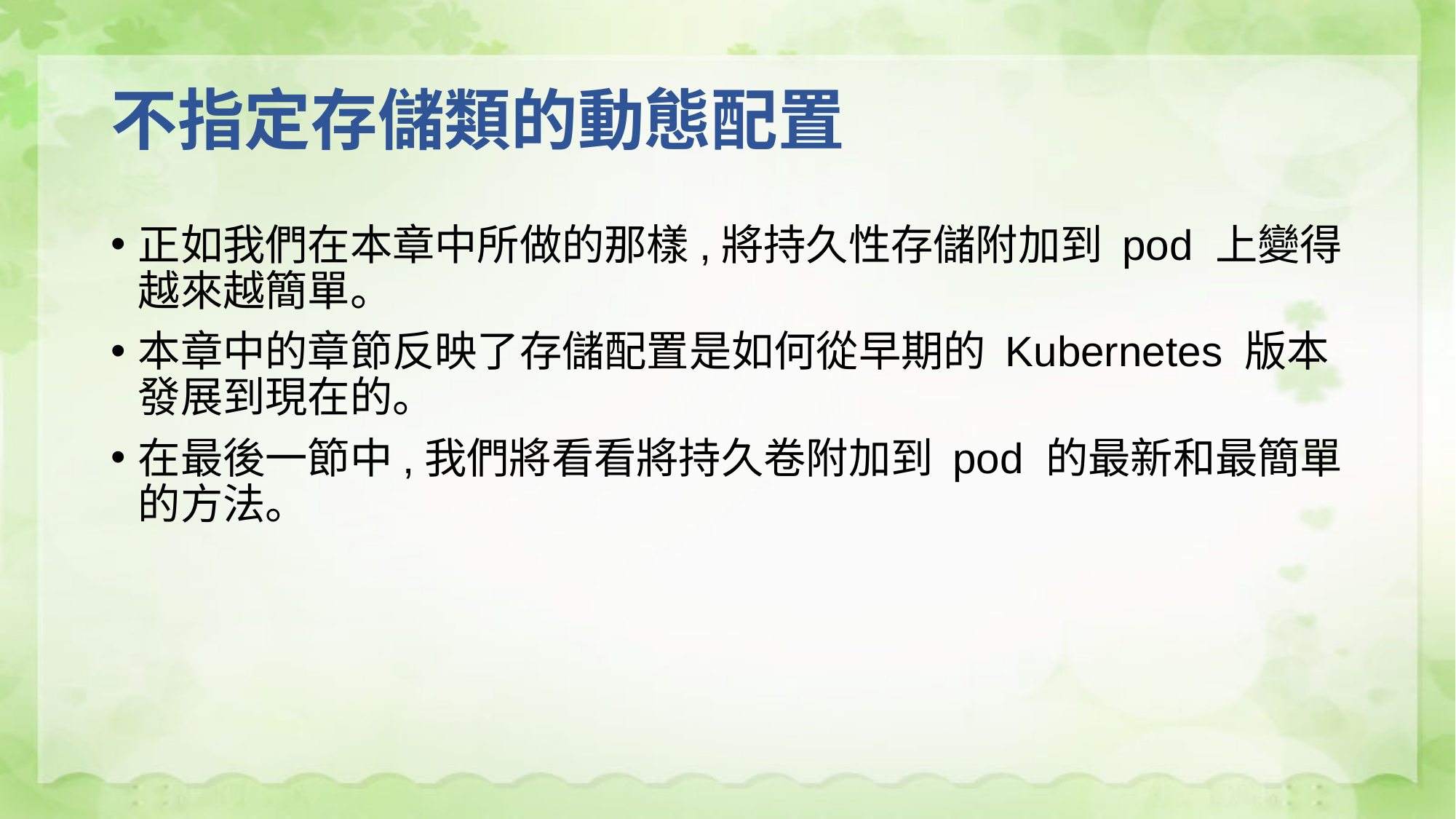

# 不指定存儲類的動態配置
正如我們在本章中所做的那樣,將持久性存儲附加到 pod 上變得越來越簡單。
本章中的章節反映了存儲配置是如何從早期的 Kubernetes 版本發展到現在的。
在最後一節中,我們將看看將持久卷附加到 pod 的最新和最簡單的方法。